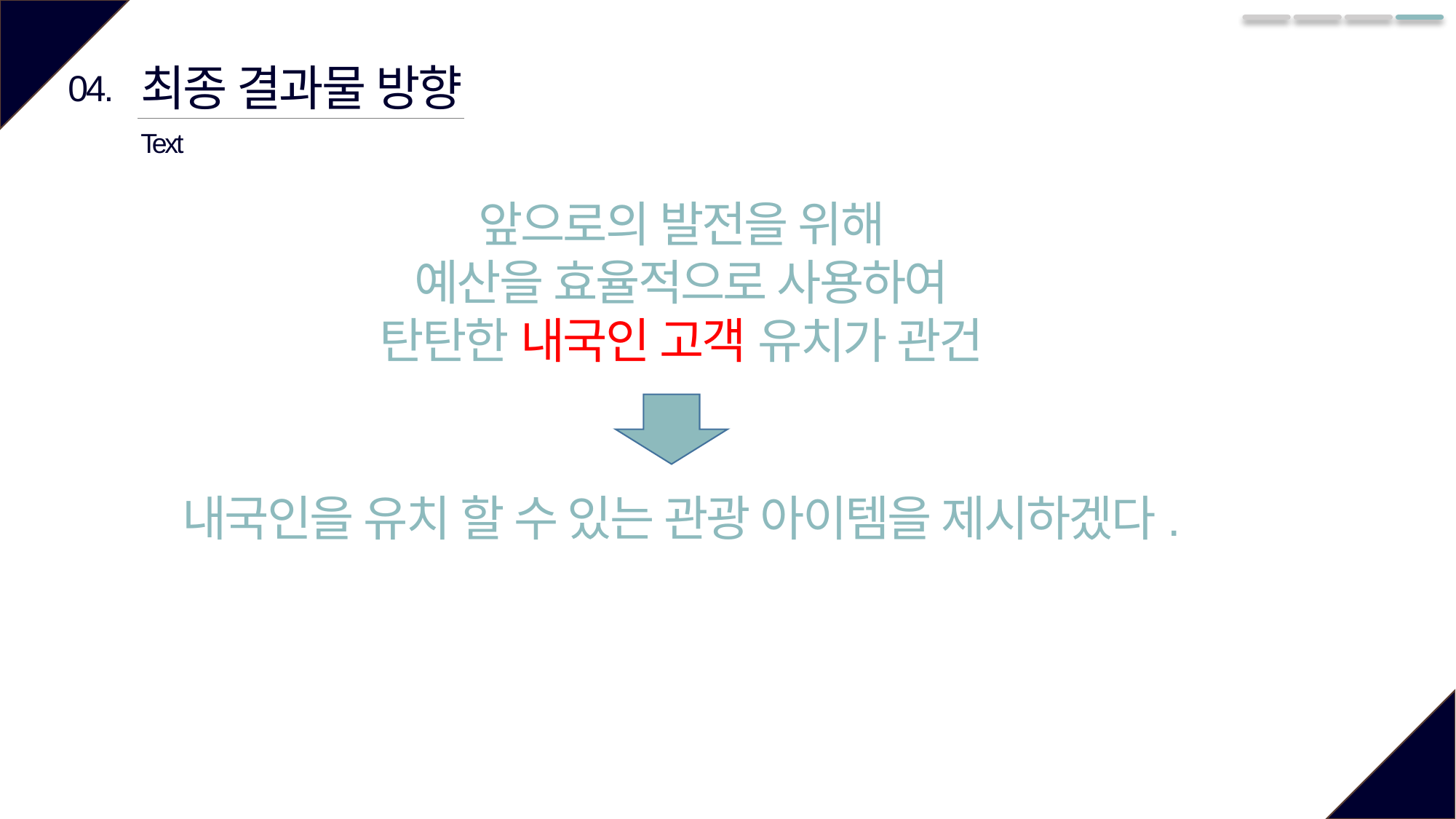

최종 결과물 방향
04.
Text
앞으로의 발전을 위해
예산을 효율적으로 사용하여
탄탄한 내국인 고객 유치가 관건

내국인을 유치 할 수 있는 관광 아이템을 제시하겠다.